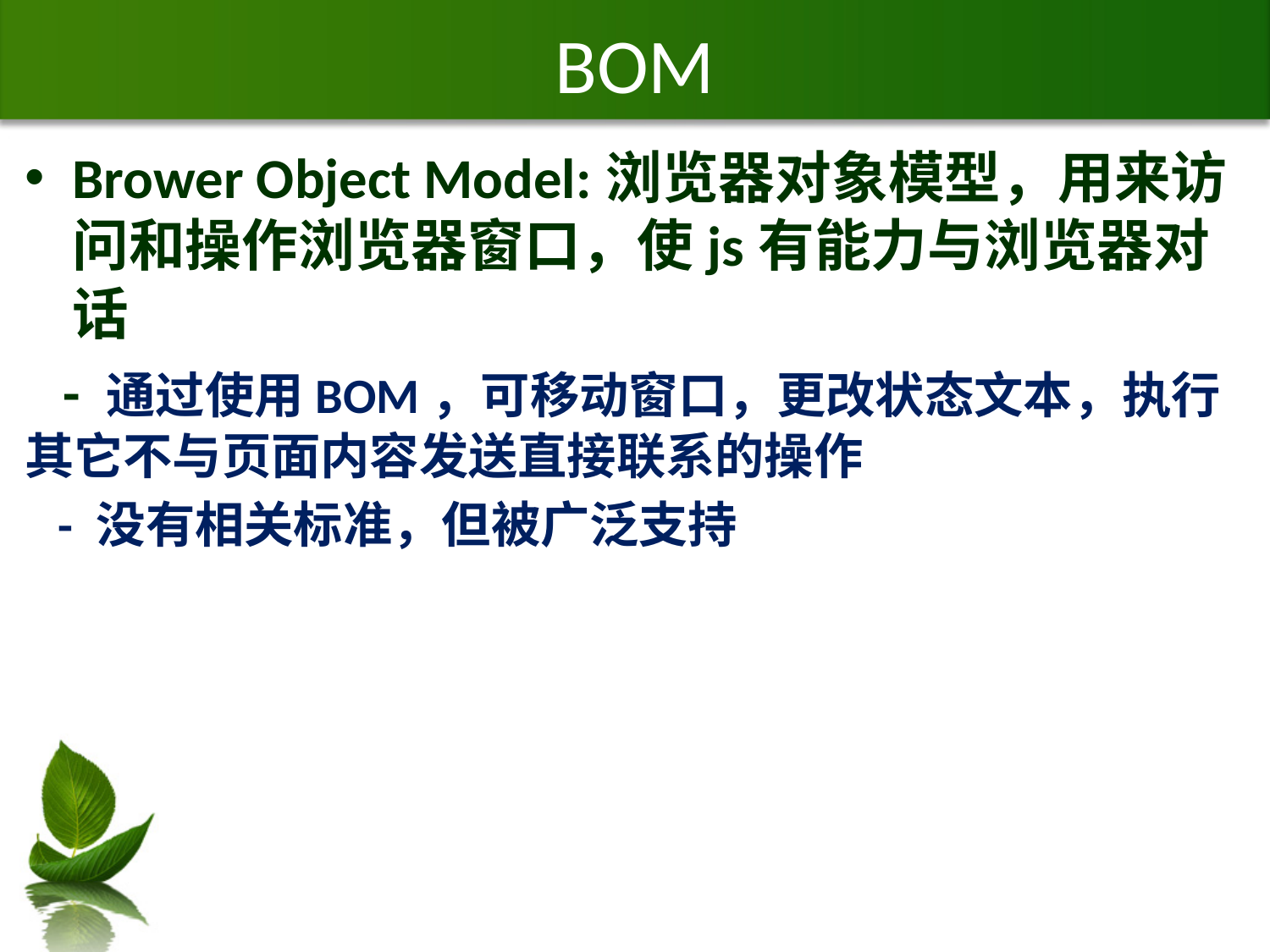

# BOM
Brower Object Model:浏览器对象模型，用来访问和操作浏览器窗口，使js有能力与浏览器对话
   - 通过使用BOM，可移动窗口，更改状态文本，执行其它不与页面内容发送直接联系的操作
   - 没有相关标准，但被广泛支持